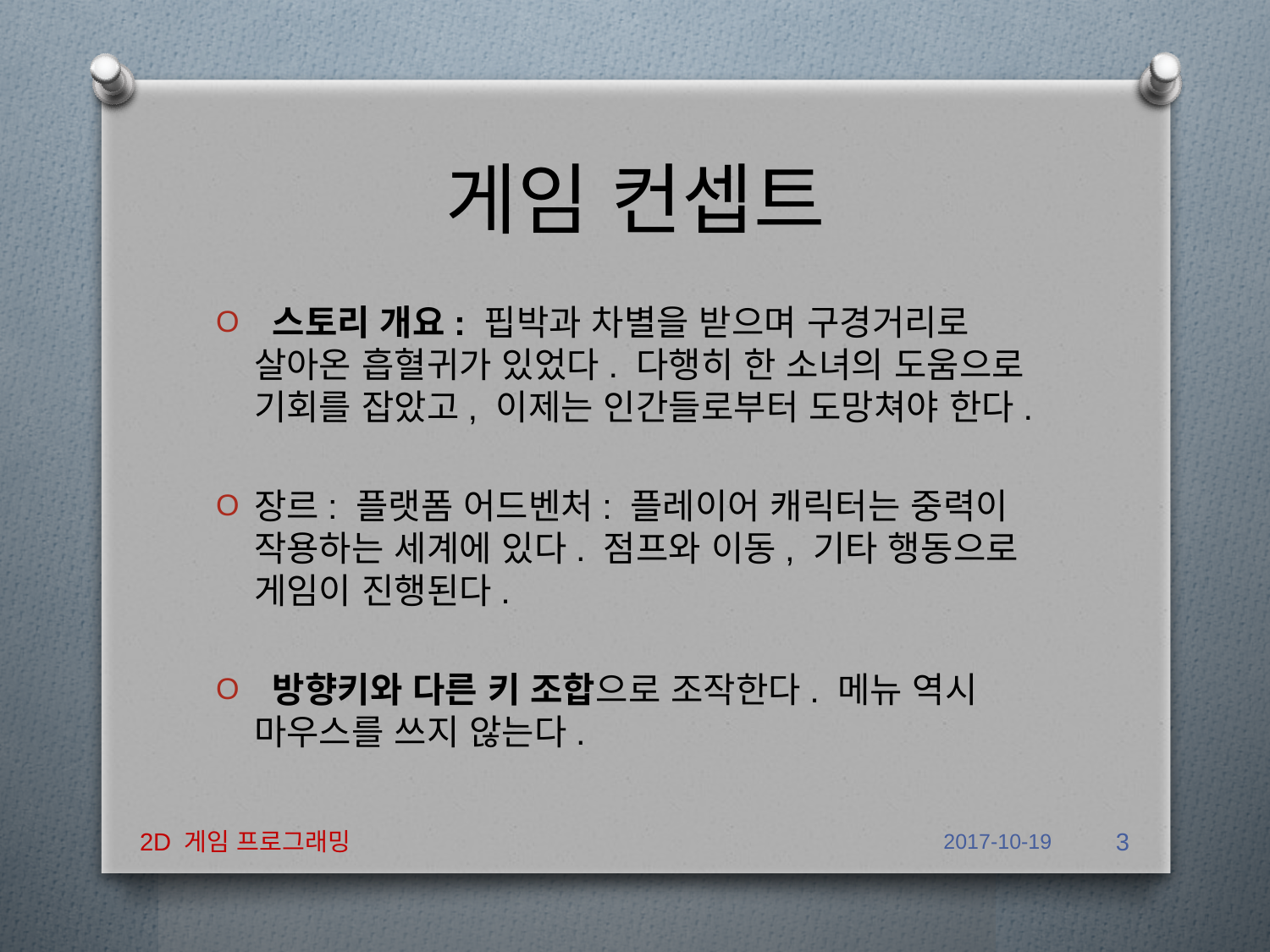

# 게임 컨셉트
 스토리 개요: 핍박과 차별을 받으며 구경거리로 살아온 흡혈귀가 있었다. 다행히 한 소녀의 도움으로 기회를 잡았고, 이제는 인간들로부터 도망쳐야 한다.

장르: 플랫폼 어드벤처: 플레이어 캐릭터는 중력이 작용하는 세계에 있다. 점프와 이동, 기타 행동으로 게임이 진행된다.

 방향키와 다른 키 조합으로 조작한다. 메뉴 역시 마우스를 쓰지 않는다.
2D 게임 프로그래밍
2017-10-19
3